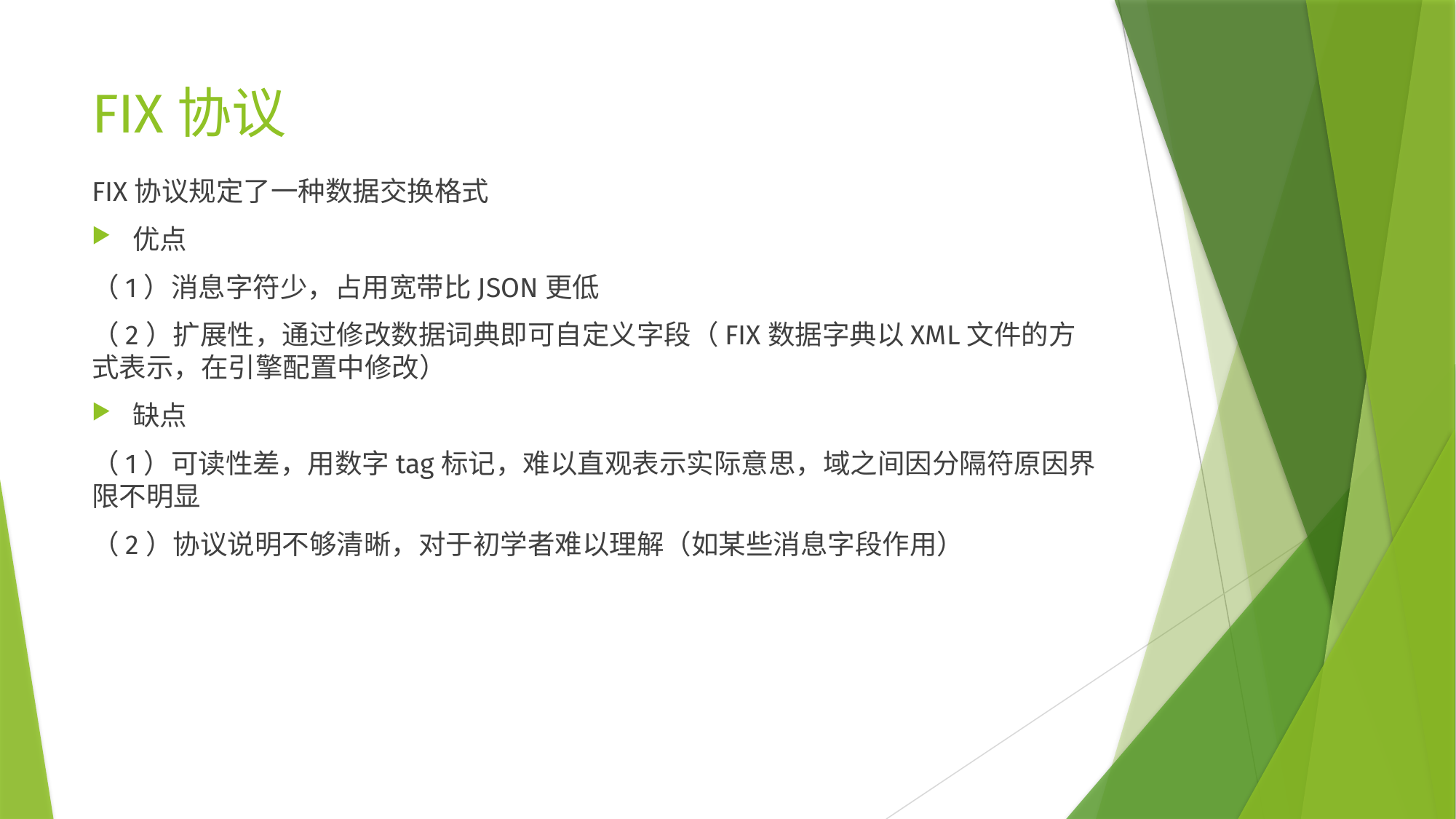

# FIX协议
FIX协议规定了一种数据交换格式
优点
（1）消息字符少，占用宽带比JSON更低
（2）扩展性，通过修改数据词典即可自定义字段（FIX数据字典以XML文件的方式表示，在引擎配置中修改）
缺点
（1）可读性差，用数字tag标记，难以直观表示实际意思，域之间因分隔符原因界限不明显
（2）协议说明不够清晰，对于初学者难以理解（如某些消息字段作用）